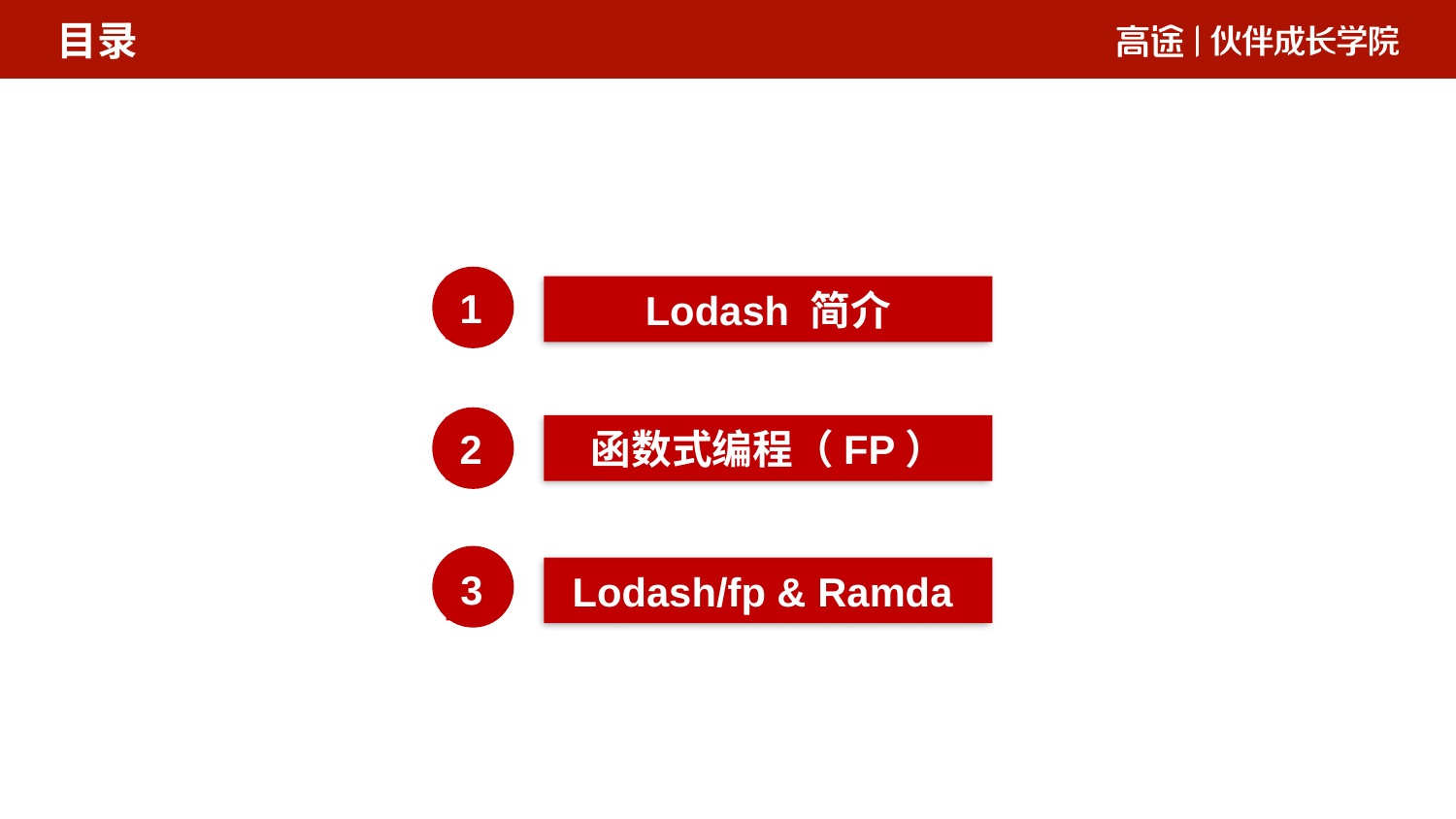

目录

1
Lodash 简介

函数式编程（FP）
2

3
Lodash/fp & Ramda